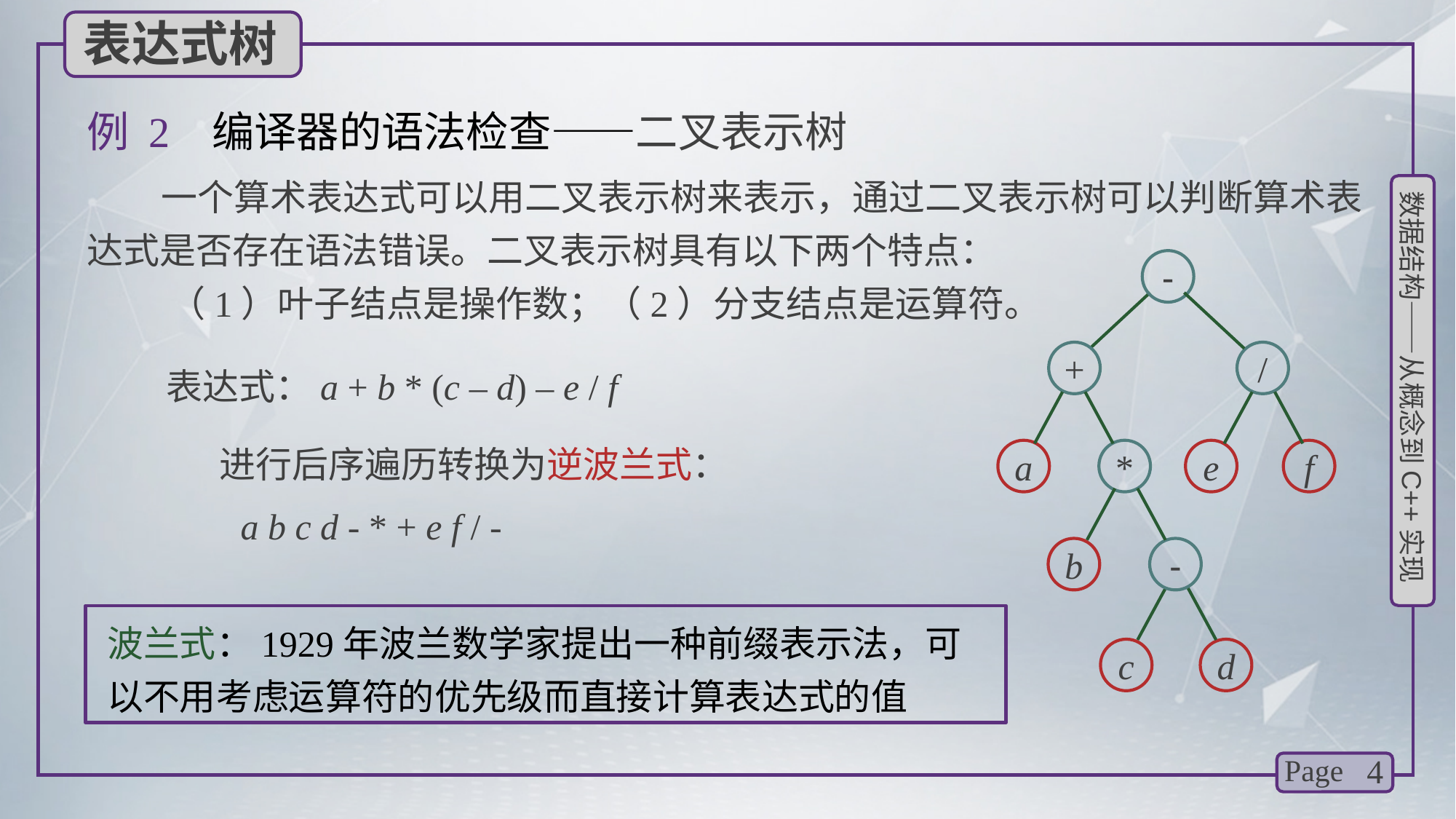

表达式树

例 2   编译器的语法检查——二叉表示树
        一个算术表达式可以用二叉表示树来表示，通过二叉表示树可以判断算术表达式是否存在语法错误。二叉表示树具有以下两个特点：
         （1）叶子结点是操作数；（2）分支结点是运算符。

-
+
/
*
-

表达式：a + b * (c – d) – e / f

进行后序遍历转换为逆波兰式：
a b c d - * + e f / -
a
e
f
b
c
d

波兰式：1929年波兰数学家提出一种前缀表示法，可以不用考虑运算符的优先级而直接计算表达式的值